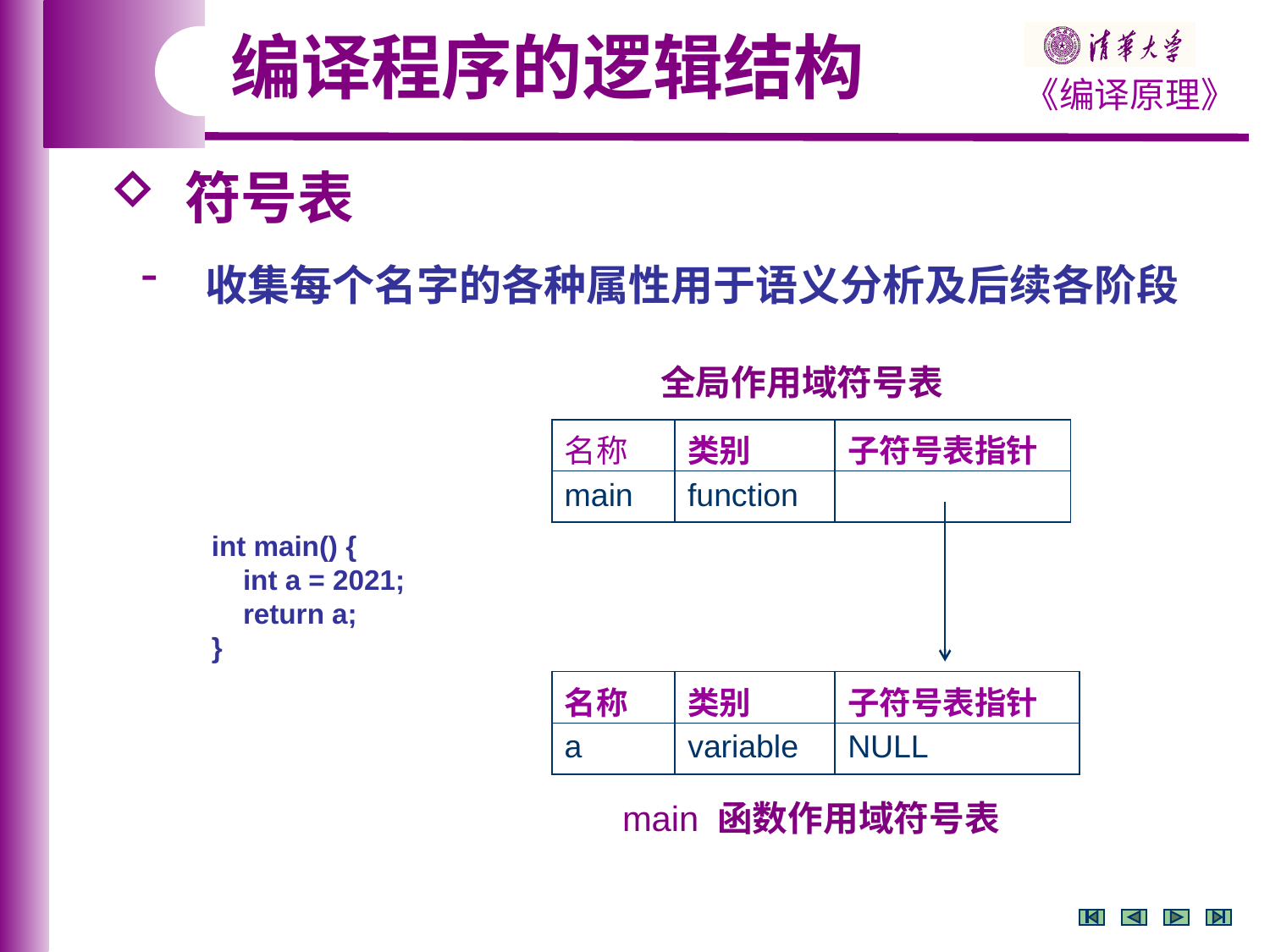

编译程序的逻辑结构
 符号表

  收集每个名字的各种属性用于语义分析及后续各阶段
全局作用域符号表
| 名称 | 类别 | 子符号表指针 |
| --- | --- | --- |
| main | function |  |
int main() {
    int a = 2021;
    return a;
}
| 名称 | 类别 | 子符号表指针 |
| --- | --- | --- |
| a | variable | NULL |
main 函数作用域符号表